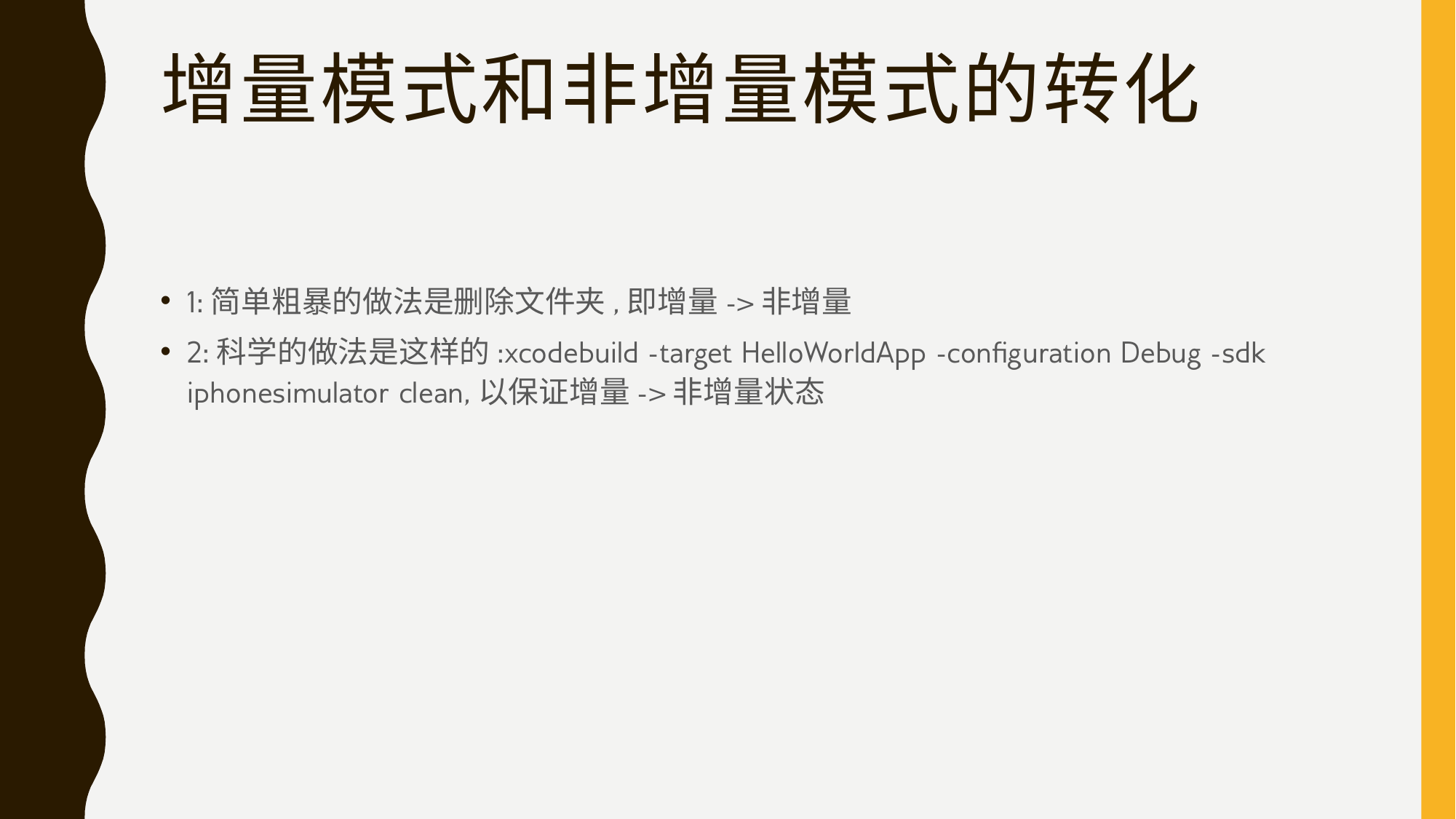

# 增量模式和非增量模式的转化
1:简单粗暴的做法是删除文件夹,即增量->非增量
2:科学的做法是这样的:xcodebuild -target HelloWorldApp -configuration Debug -sdk iphonesimulator clean,以保证增量->非增量状态